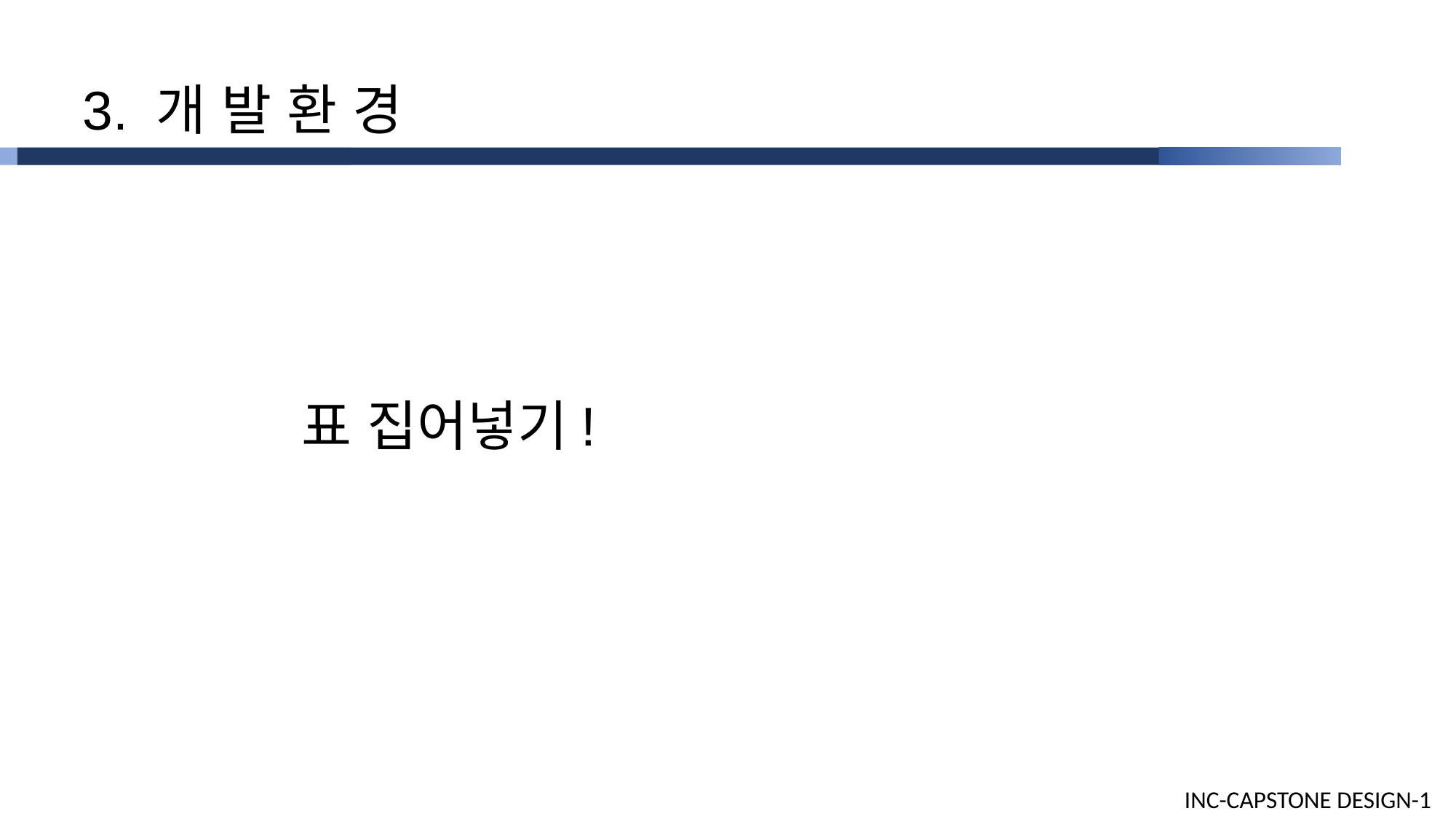

3. 개 발 환 경
표 집어넣기!